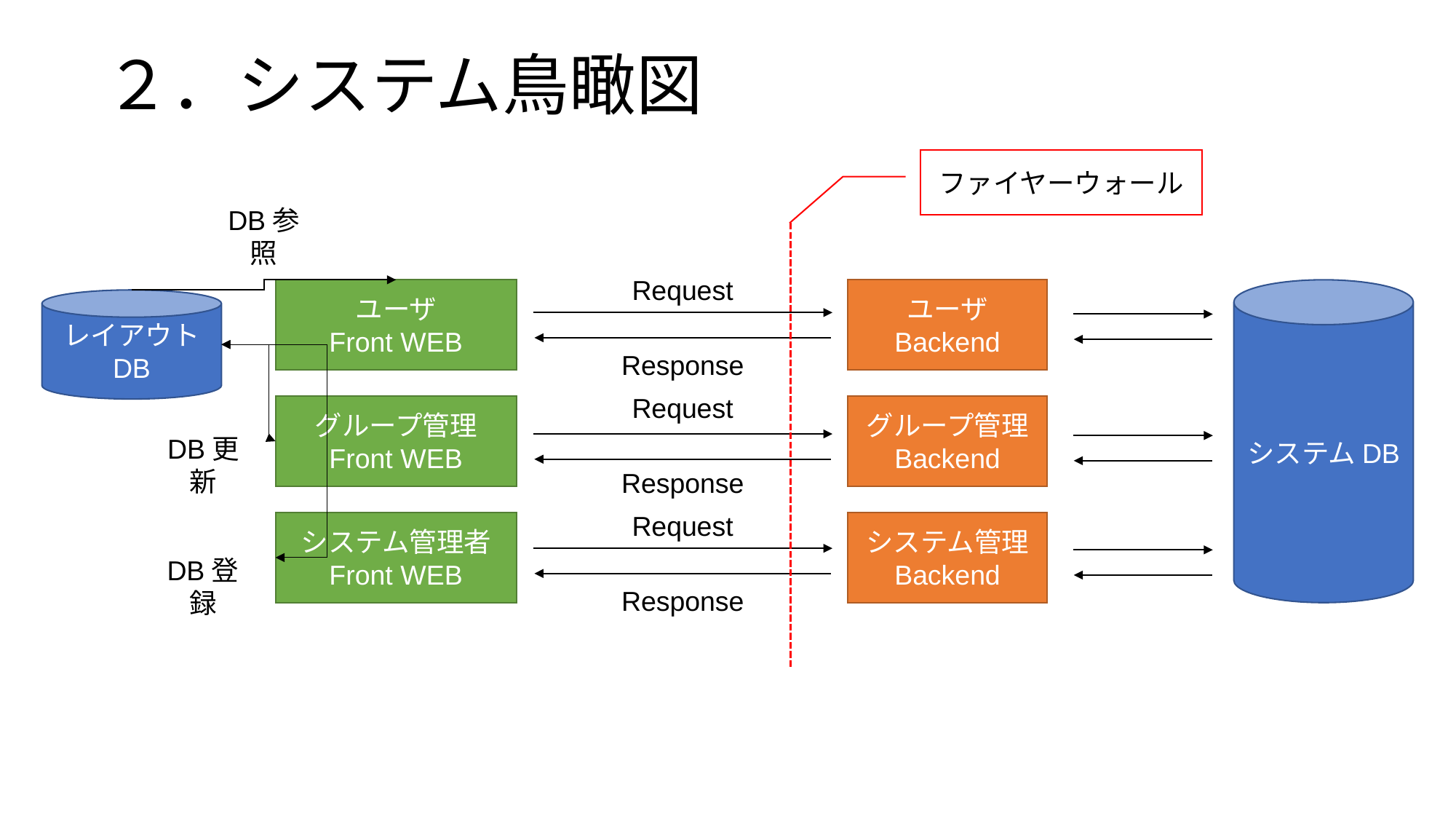

# ２．システム鳥瞰図
ファイヤーウォール
DB参照
Request
ユーザ
Front WEB
ユーザ
Backend
システムDB
レイアウト
DB
Response
Request
グループ管理
Front WEB
グループ管理
Backend
DB更新
Response
システム管理
Backend
システム管理者
Front WEB
Request
DB登録
Response